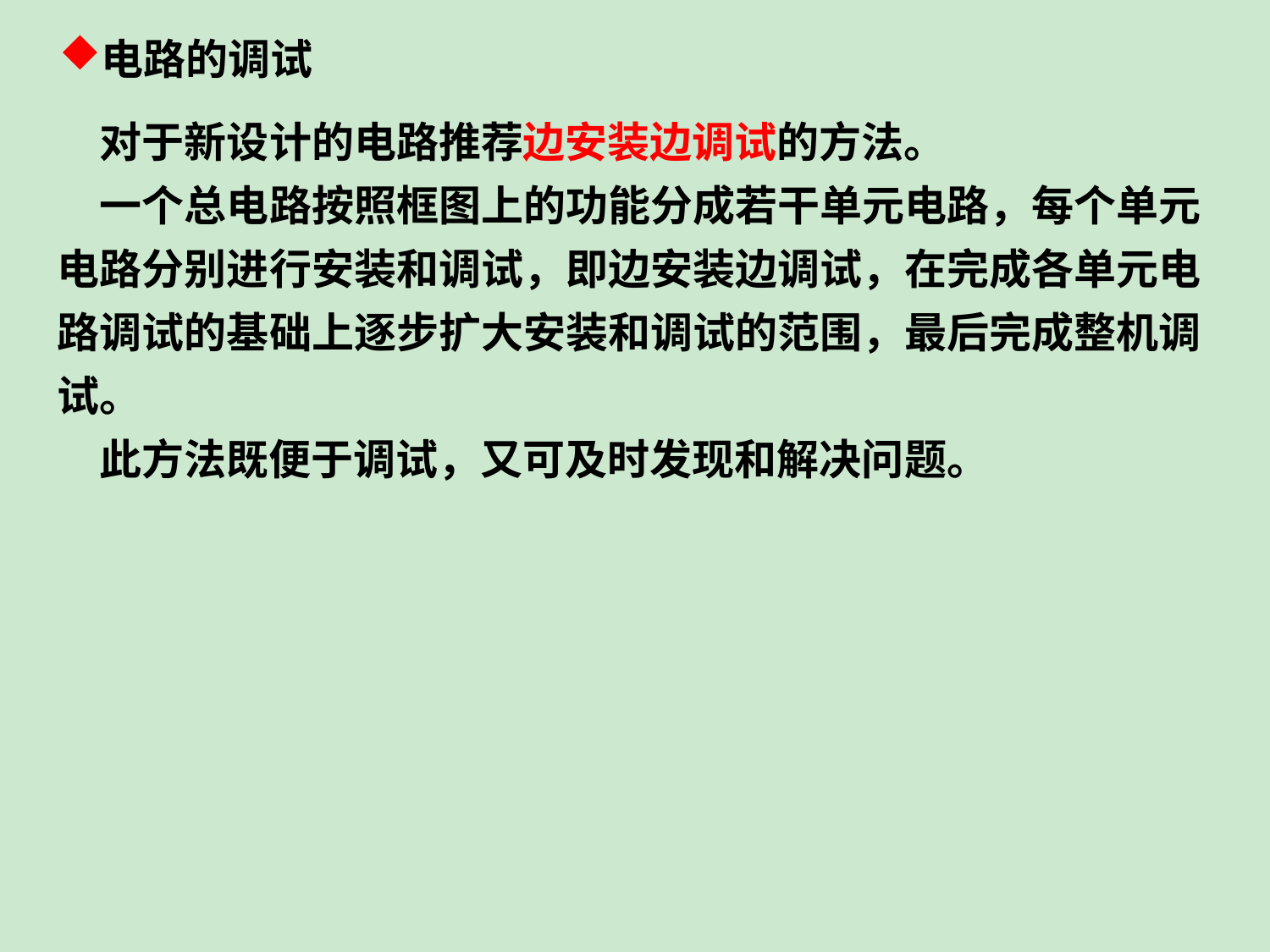

电路的调试
　对于新设计的电路推荐边安装边调试的方法。
　一个总电路按照框图上的功能分成若干单元电路，每个单元电路分别进行安装和调试，即边安装边调试，在完成各单元电路调试的基础上逐步扩大安装和调试的范围，最后完成整机调试。
　此方法既便于调试，又可及时发现和解决问题。